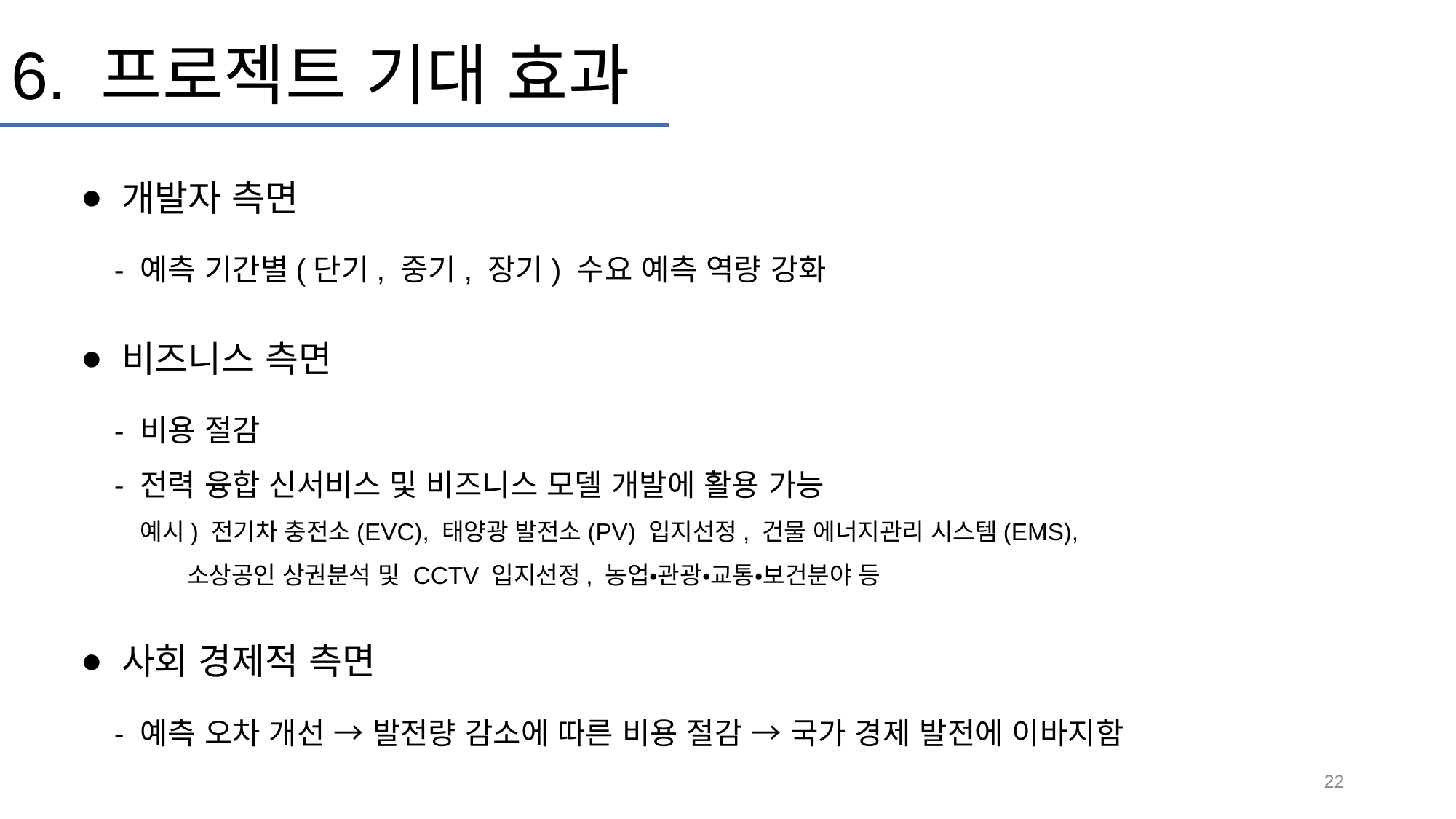

6. 프로젝트 기대 효과
개발자 측면

    - 예측 기간별(단기, 중기, 장기) 수요 예측 역량 강화

비즈니스 측면

    - 비용 절감
    - 전력 융합 신서비스 및 비즈니스 모델 개발에 활용 가능
        예시) 전기차 충전소(EVC), 태양광 발전소(PV) 입지선정, 건물 에너지관리 시스템(EMS),
               소상공인 상권분석 및 CCTV 입지선정, 농업•관광•교통•보건분야 등

사회 경제적 측면

    - 예측 오차 개선 → 발전량 감소에 따른 비용 절감 → 국가 경제 발전에 이바지함
22